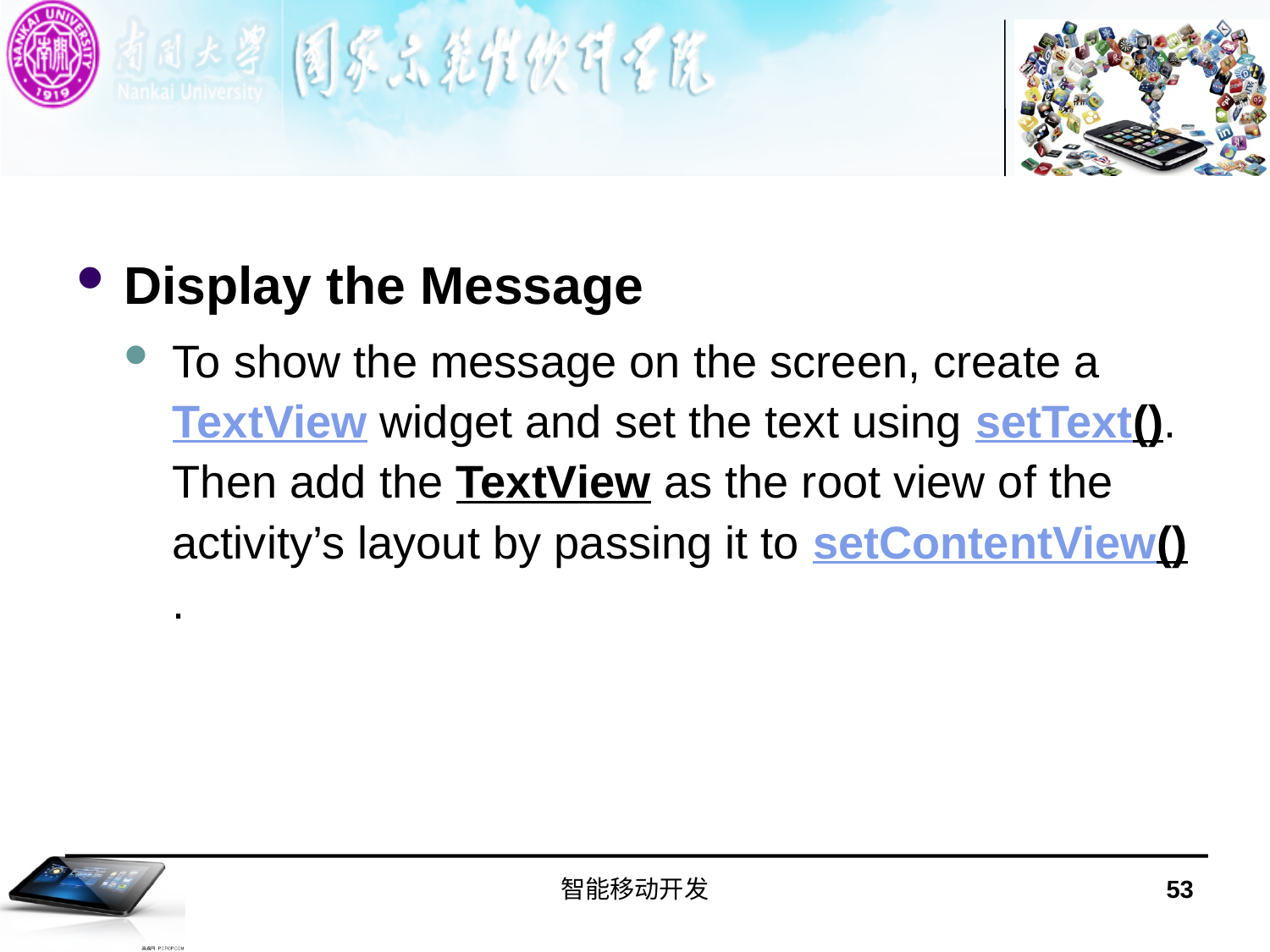

#
Display the Message
To show the message on the screen, create a TextView widget and set the text using setText(). Then add the TextView as the root view of the activity’s layout by passing it to setContentView().
智能移动开发
53